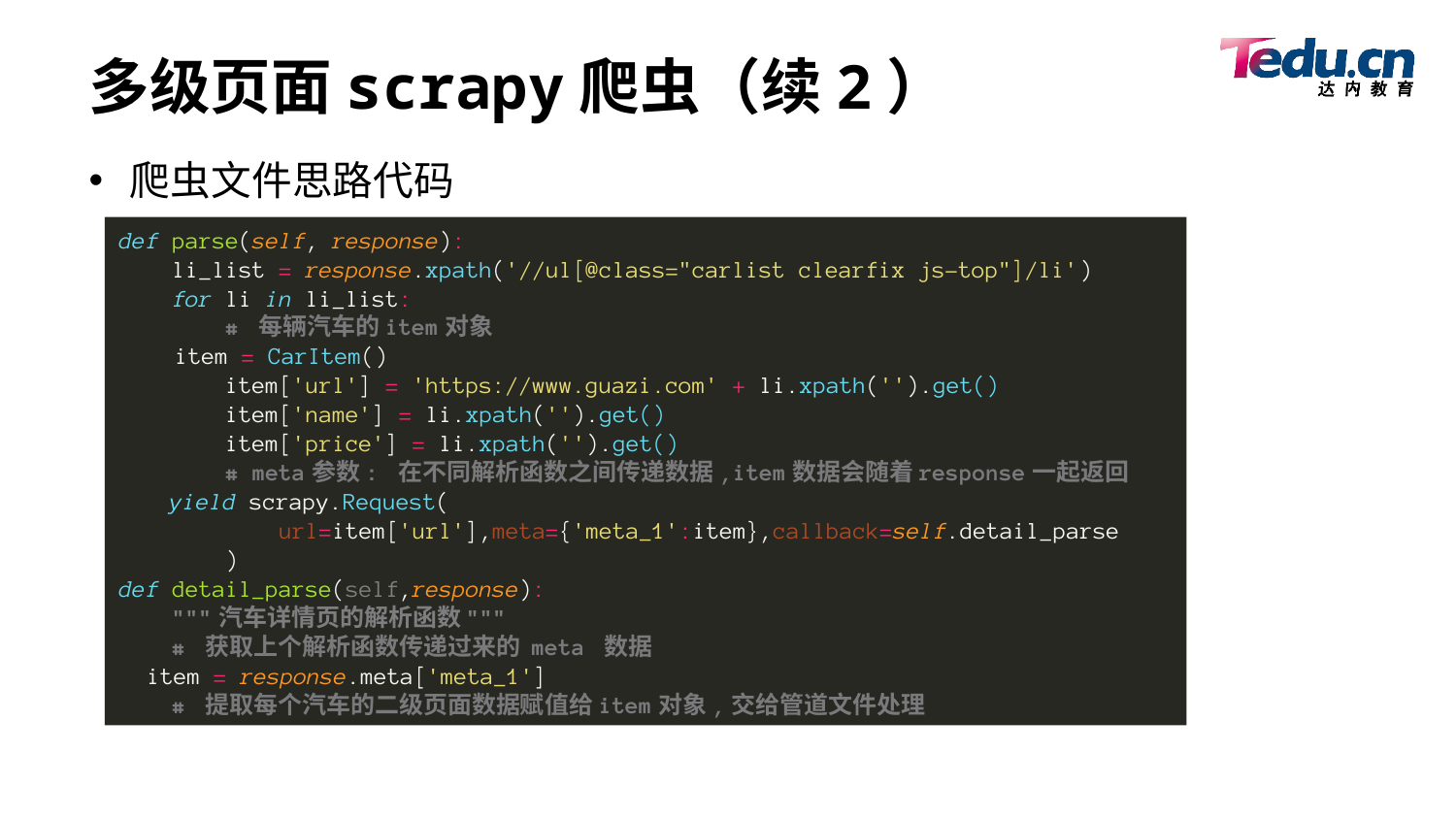

# 多级页面scrapy爬虫（续2）
爬虫文件思路代码
def parse(self, response):
    li_list = response.xpath('//ul[@class="carlist clearfix js-top"]/li')
    for li in li_list:
        # 每辆汽车的item对象
         item = CarItem()
        item['url'] = 'https://www.guazi.com' + li.xpath('').get()
        item['name'] = li.xpath('').get()
        item['price'] = li.xpath('').get()
        # meta参数: 在不同解析函数之间传递数据,item数据会随着response一起返回
        yield scrapy.Request(
            url=item['url'],meta={'meta_1':item},callback=self.detail_parse
        )
def detail_parse(self,response):
    """汽车详情页的解析函数"""
    # 获取上个解析函数传递过来的 meta 数据
    item = response.meta['meta_1']
    # 提取每个汽车的二级页面数据赋值给item对象,交给管道文件处理